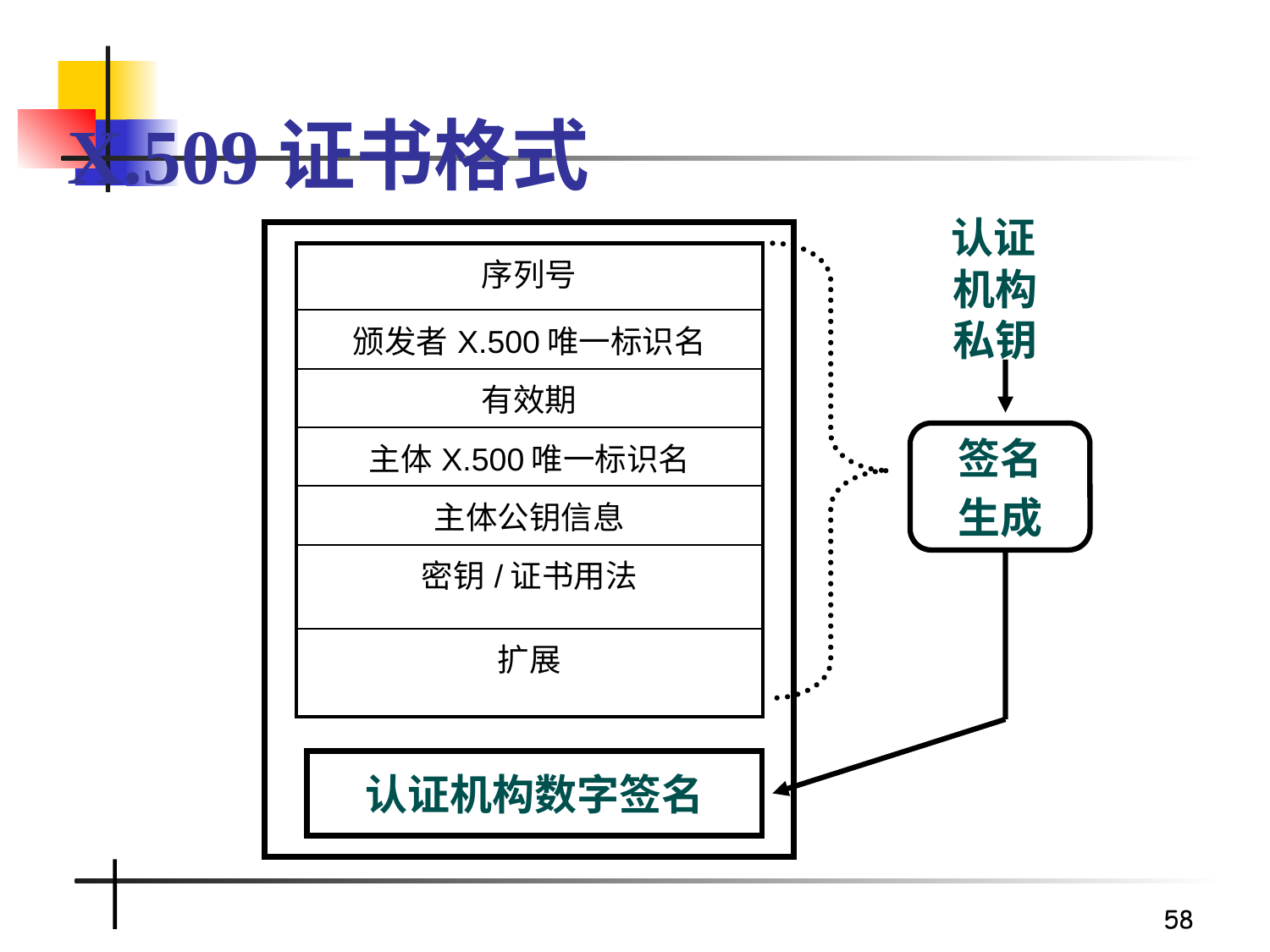

# X.509证书格式
  认证机构私钥

| 序列号 |
| --- |
| 颁发者X.500唯一标识名 |
| 有效期 |
| 主体X.500唯一标识名 |
| 主体公钥信息 |
| 密钥/证书用法 |
| 扩展 |

签名
生成

认证机构数字签名
58